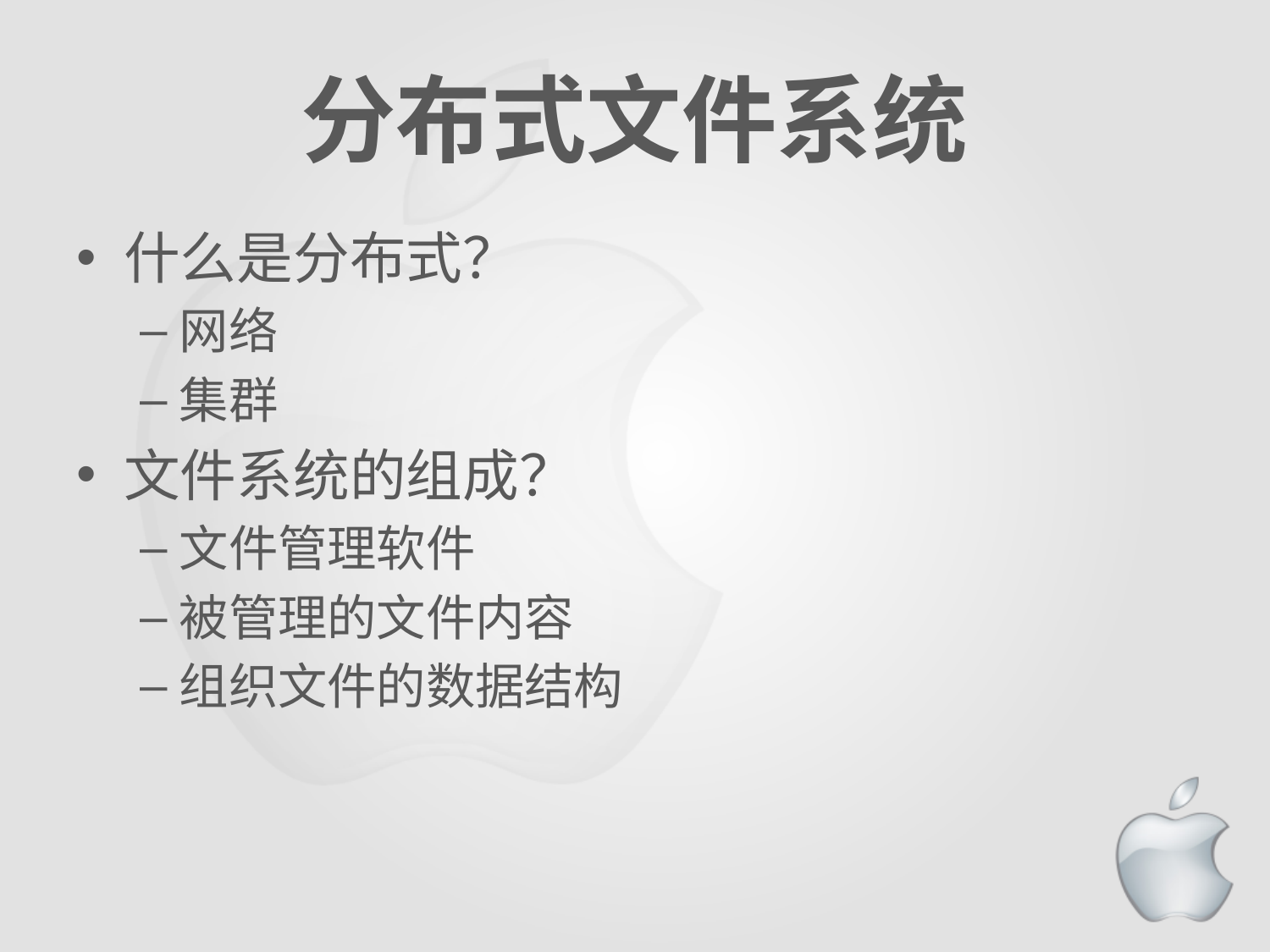

# 分布式文件系统
什么是分布式？
网络
集群
文件系统的组成？
文件管理软件
被管理的文件内容
组织文件的数据结构